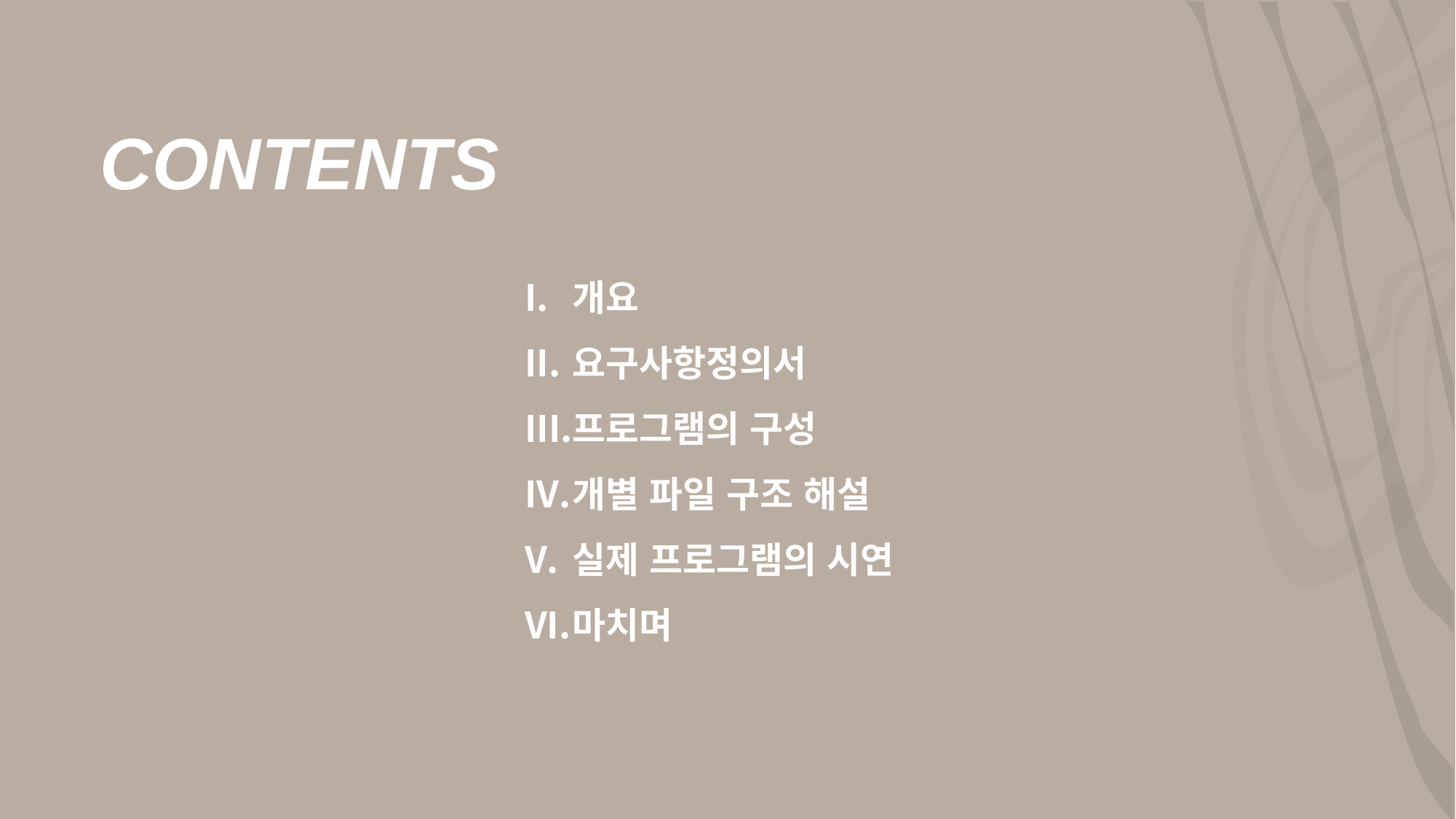

CONTENTS
개요
요구사항정의서
프로그램의 구성
개별 파일 구조 해설
실제 프로그램의 시연
마치며